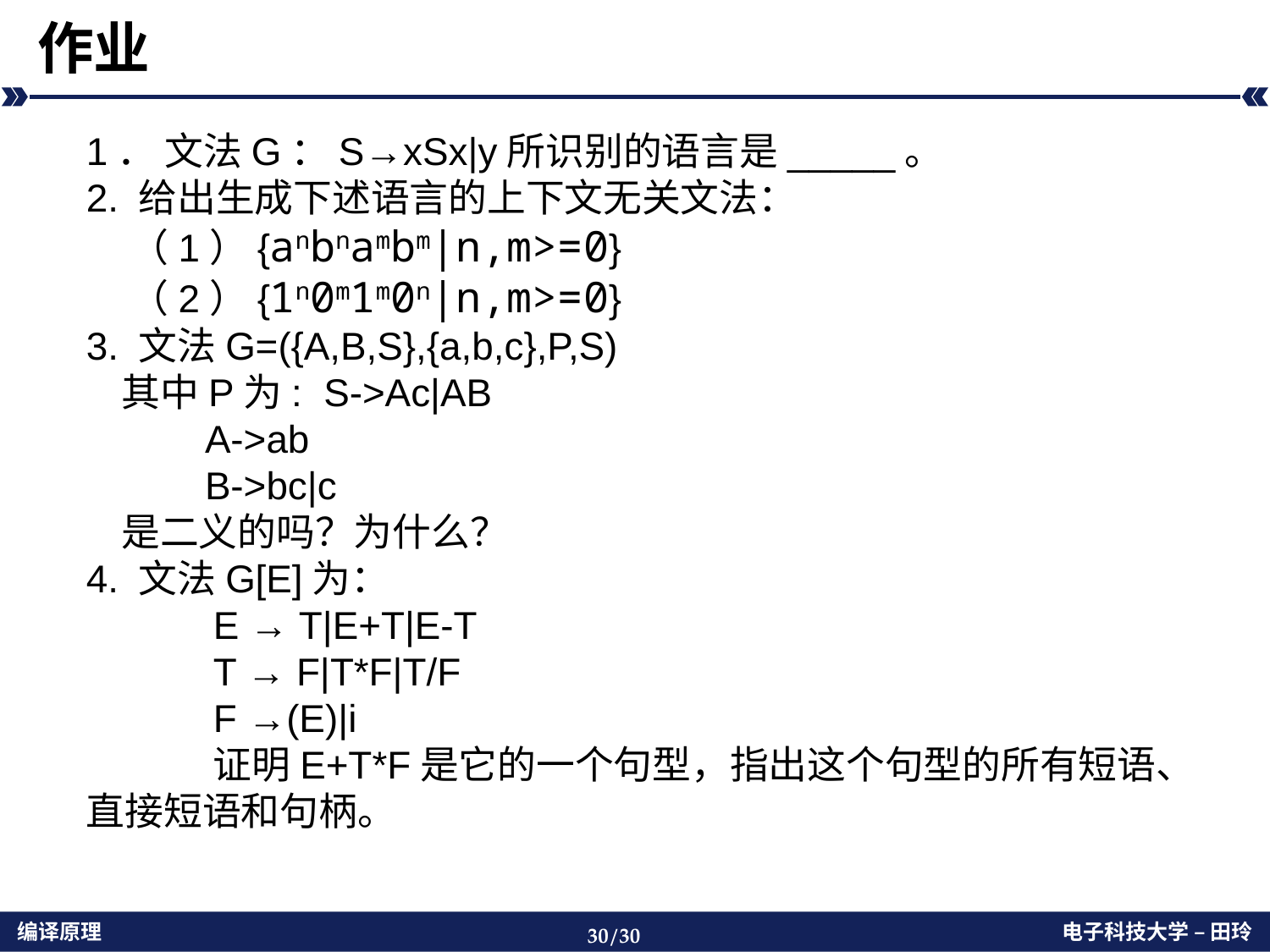

# 作业
1． 文法G：S→xSx|y所识别的语言是_____。
2. 给出生成下述语言的上下文无关文法：
    （1）{anbnambm|n,m>=0}
    （2）{1n0m1m0n|n,m>=0}
3. 文法G=({A,B,S},{a,b,c},P,S)
   其中P为:  S->Ac|AB
           A->ab
           B->bc|c
   是二义的吗？为什么？
4. 文法G[E]为：
	E → T|E+T|E-T
	T → F|T*F|T/F
	F →(E)|i
	证明E+T*F是它的一个句型，指出这个句型的所有短语、直接短语和句柄。